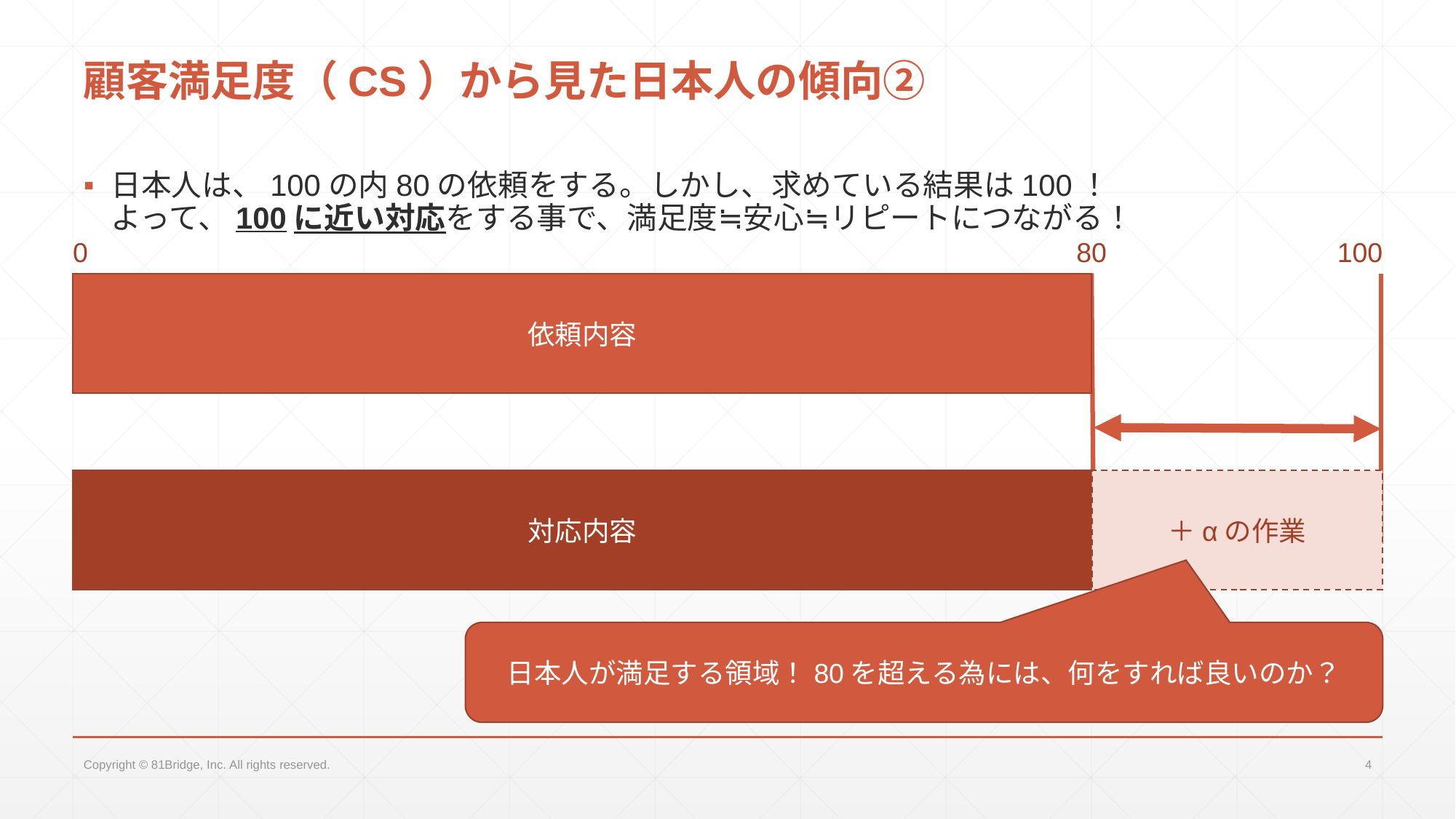

# 顧客満足度（CS）から見た日本人の傾向②
日本人は、100の内80の依頼をする。しかし、求めている結果は100！
よって、100に近い対応をする事で、満足度≒安心≒リピートにつながる！
0
80
100
依頼内容
対応内容
＋αの作業
日本人が満足する領域！80を超える為には、何をすれば良いのか？
Copyright © 81Bridge, Inc. All rights reserved.
4